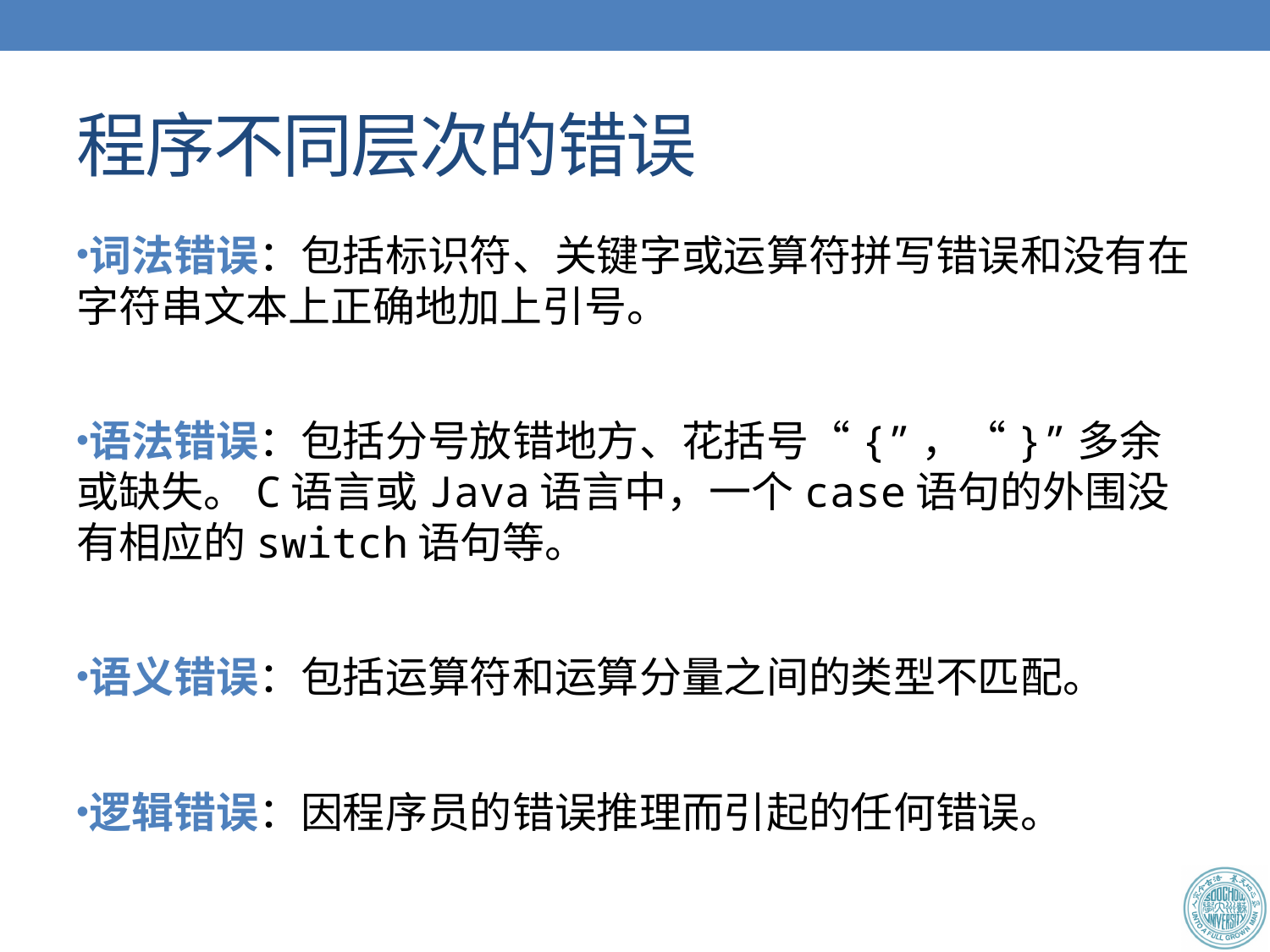

# 程序不同层次的错误
词法错误：包括标识符、关键字或运算符拼写错误和没有在字符串文本上正确地加上引号。

语法错误：包括分号放错地方、花括号“{”，“}”多余或缺失。C语言或Java语言中，一个case语句的外围没有相应的switch语句等。

语义错误：包括运算符和运算分量之间的类型不匹配。

逻辑错误：因程序员的错误推理而引起的任何错误。